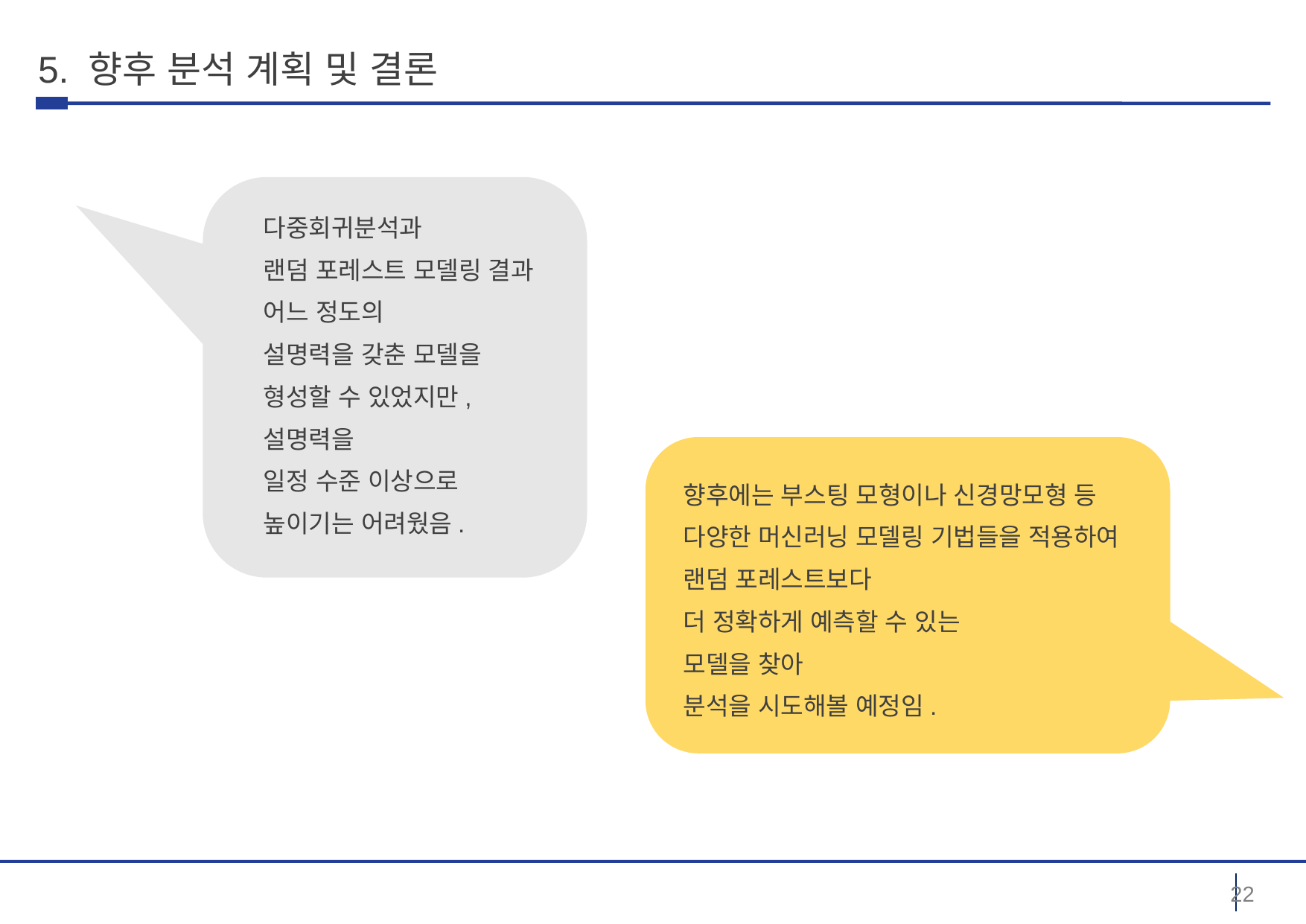

# 5. 향후 분석 계획 및 결론

다중회귀분석과
랜덤 포레스트 모델링 결과
어느 정도의
설명력을 갖춘 모델을
형성할 수 있었지만,
설명력을
일정 수준 이상으로
높이기는 어려웠음.

향후에는 부스팅 모형이나 신경망모형 등
다양한 머신러닝 모델링 기법들을 적용하여
랜덤 포레스트보다
더 정확하게 예측할 수 있는
모델을 찾아
분석을 시도해볼 예정임.